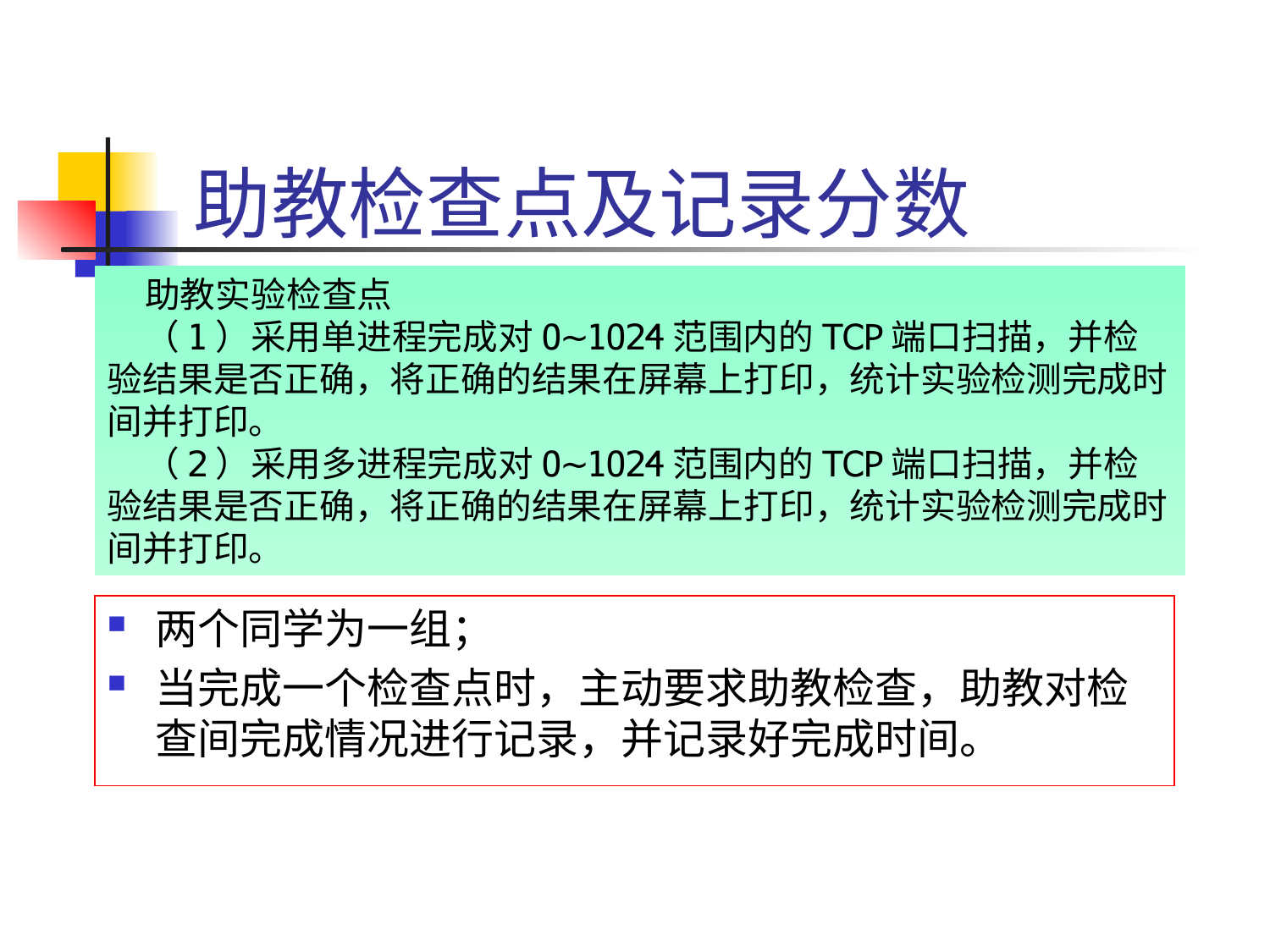

助教检查点及记录分数
助教实验检查点
（1）采用单进程完成对0~1024范围内的TCP端口扫描，并检验结果是否正确，将正确的结果在屏幕上打印，统计实验检测完成时间并打印。
（2）采用多进程完成对0~1024范围内的TCP端口扫描，并检验结果是否正确，将正确的结果在屏幕上打印，统计实验检测完成时间并打印。
两个同学为一组；
当完成一个检查点时，主动要求助教检查，助教对检查间完成情况进行记录，并记录好完成时间。